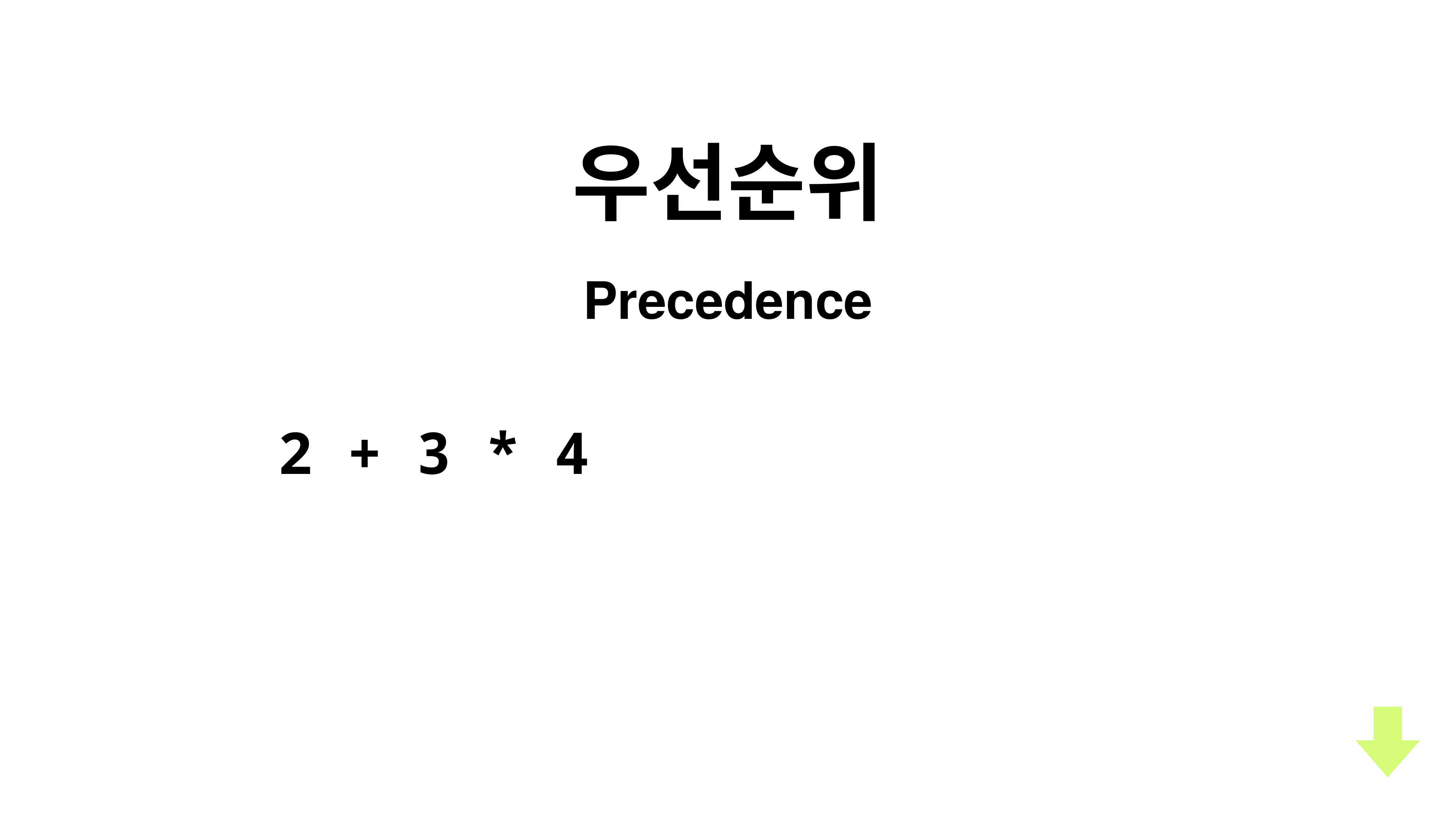

우선순위
Precedence
2 + 3 * 4